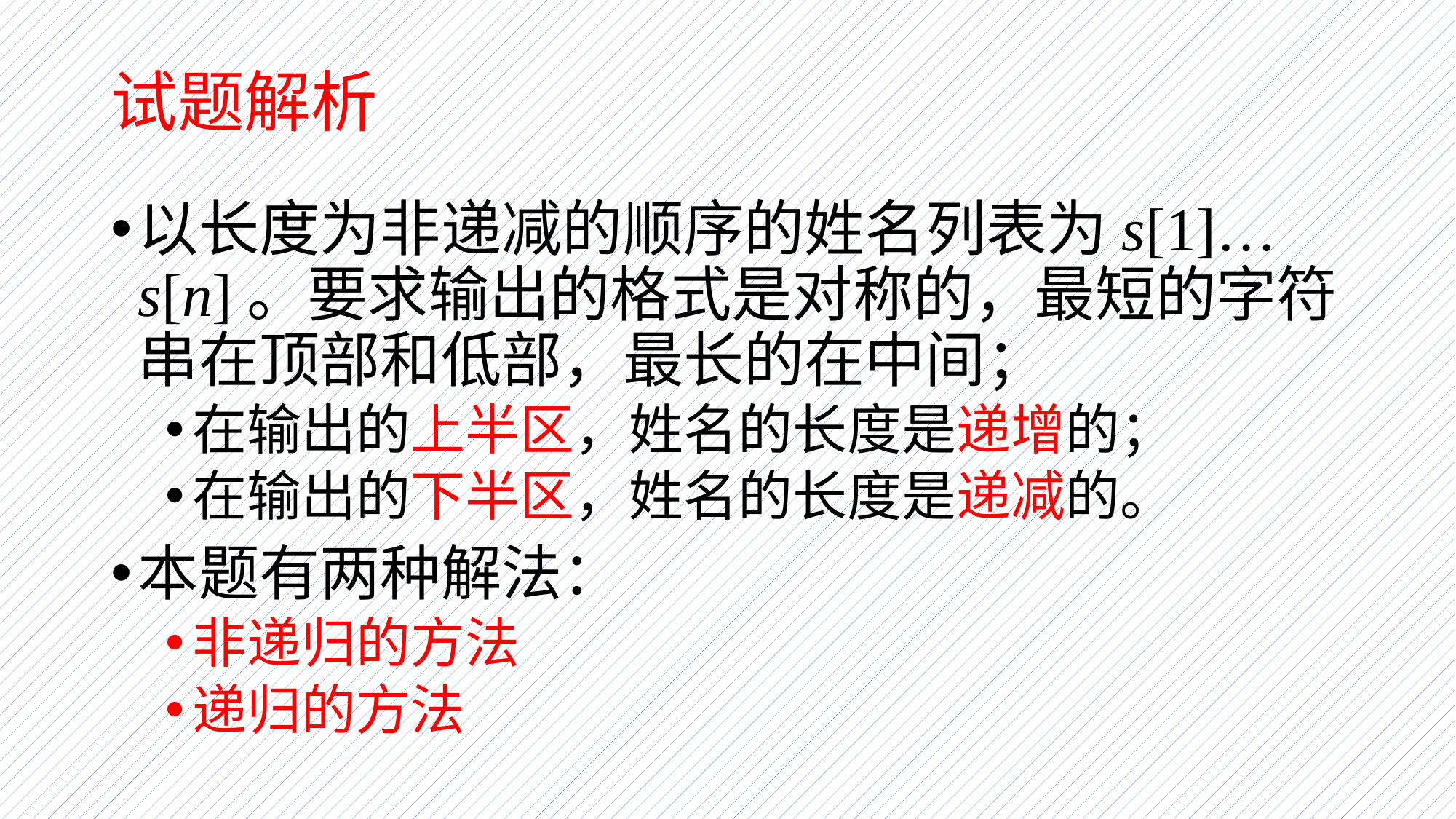

# 试题解析
以长度为非递减的顺序的姓名列表为s[1]…s[n]。要求输出的格式是对称的，最短的字符串在顶部和低部，最长的在中间；
在输出的上半区，姓名的长度是递增的；
在输出的下半区，姓名的长度是递减的。
本题有两种解法：
非递归的方法
递归的方法